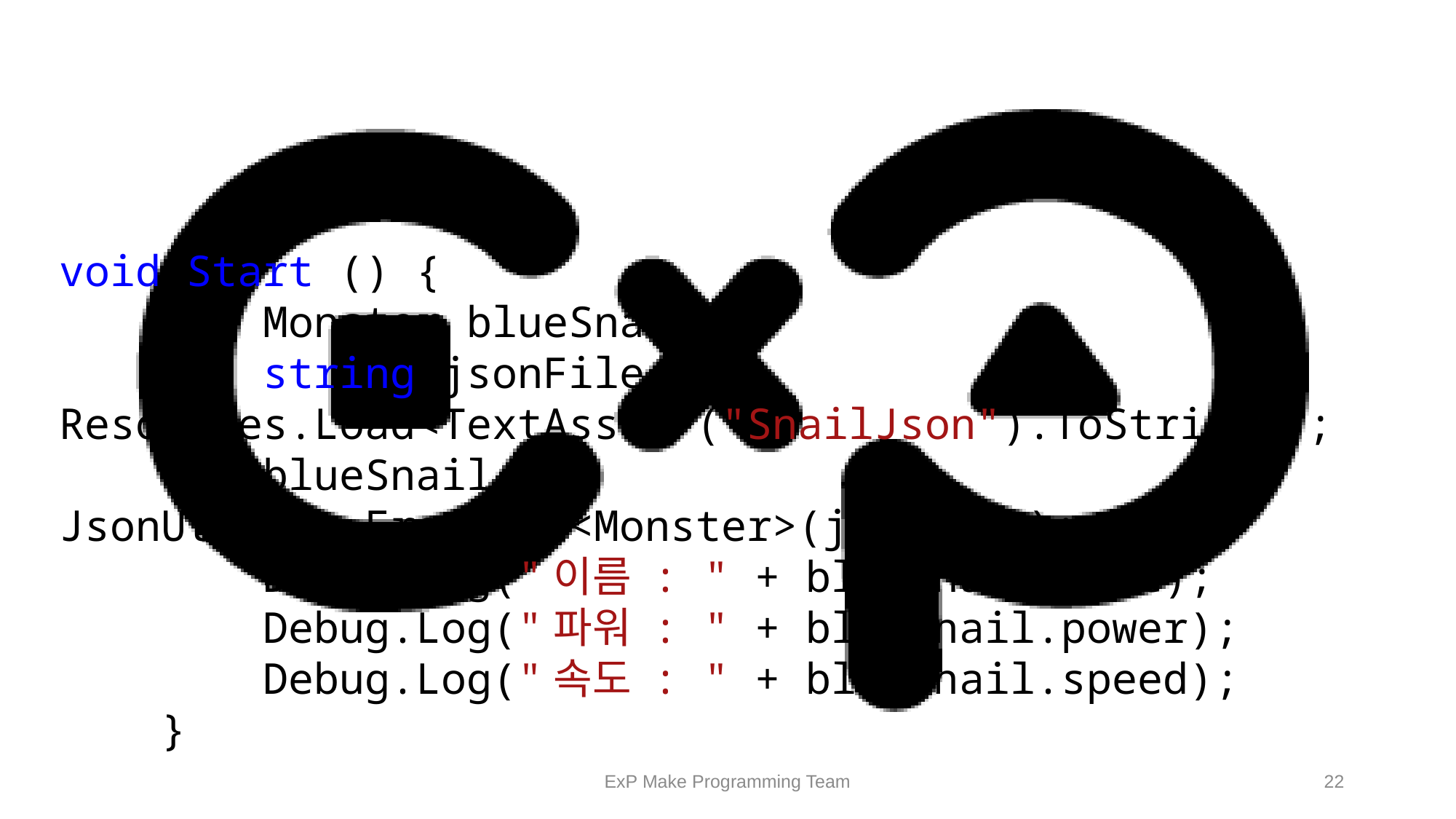

#

void Start () {
        Monster blueSnail;
        string jsonFile = Resources.Load<TextAsset>("SnailJson").ToString();
        blueSnail = JsonUtility.FromJson<Monster>(jsonFile);
        Debug.Log("이름 : " + blueSnail.name);
        Debug.Log("파워 : " + blueSnail.power);
        Debug.Log("속도 : " + blueSnail.speed);
    }

ExP Make Programming Team
22